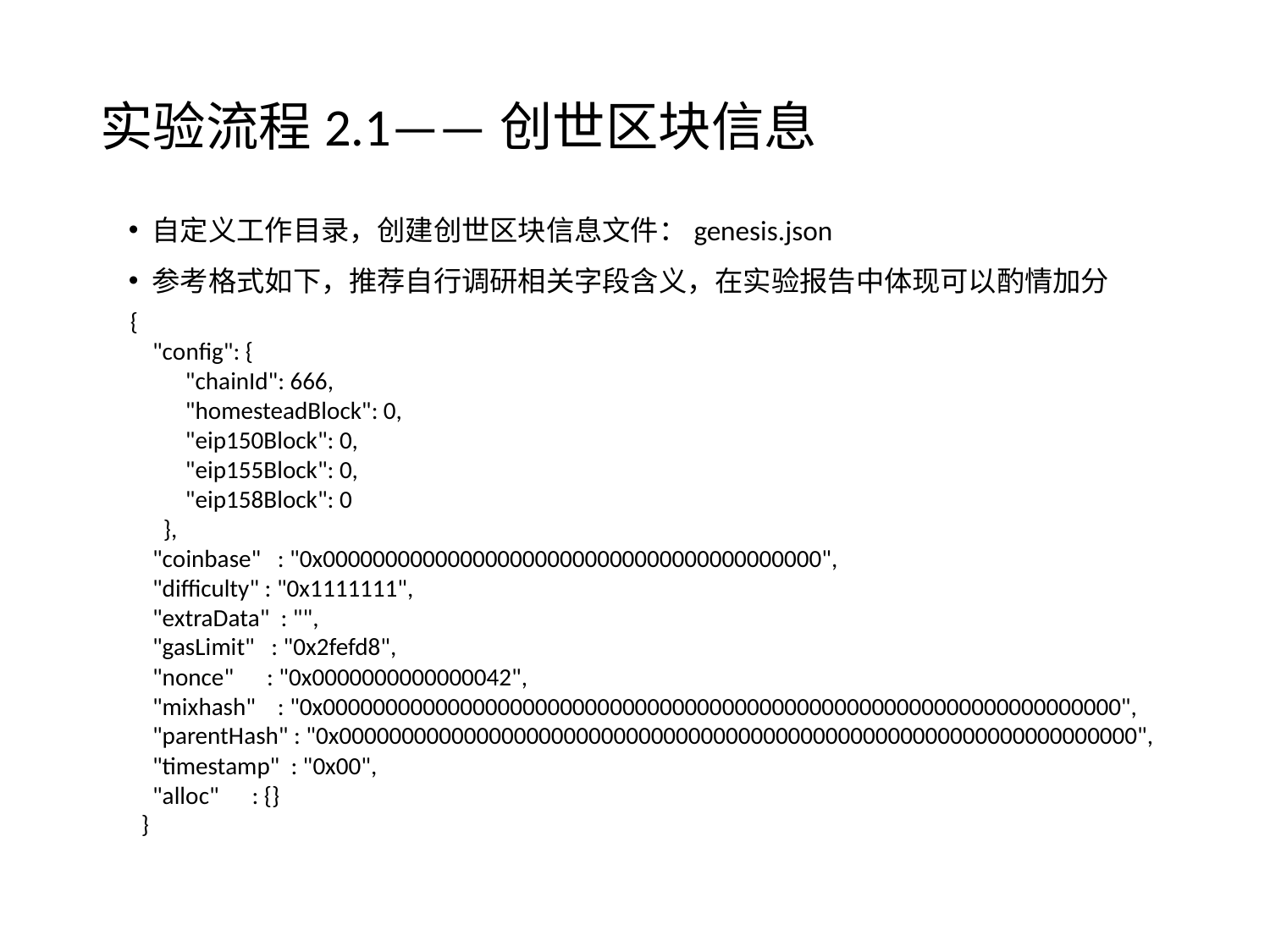

# 实验流程2.1——创世区块信息
自定义工作目录，创建创世区块信息文件：genesis.json
参考格式如下，推荐自行调研相关字段含义，在实验报告中体现可以酌情加分
{
    "config": {
          "chainId": 666,
          "homesteadBlock": 0,
          "eip150Block": 0,
          "eip155Block": 0,
          "eip158Block": 0
      },
    "coinbase"   : "0x0000000000000000000000000000000000000000",
    "difficulty" : "0x1111111",
    "extraData"  : "",
    "gasLimit"   : "0x2fefd8",
    "nonce"      : "0x0000000000000042",
    "mixhash"    : "0x0000000000000000000000000000000000000000000000000000000000000000",
    "parentHash" : "0x0000000000000000000000000000000000000000000000000000000000000000",
    "timestamp"  : "0x00",
    "alloc"      : {}
  }